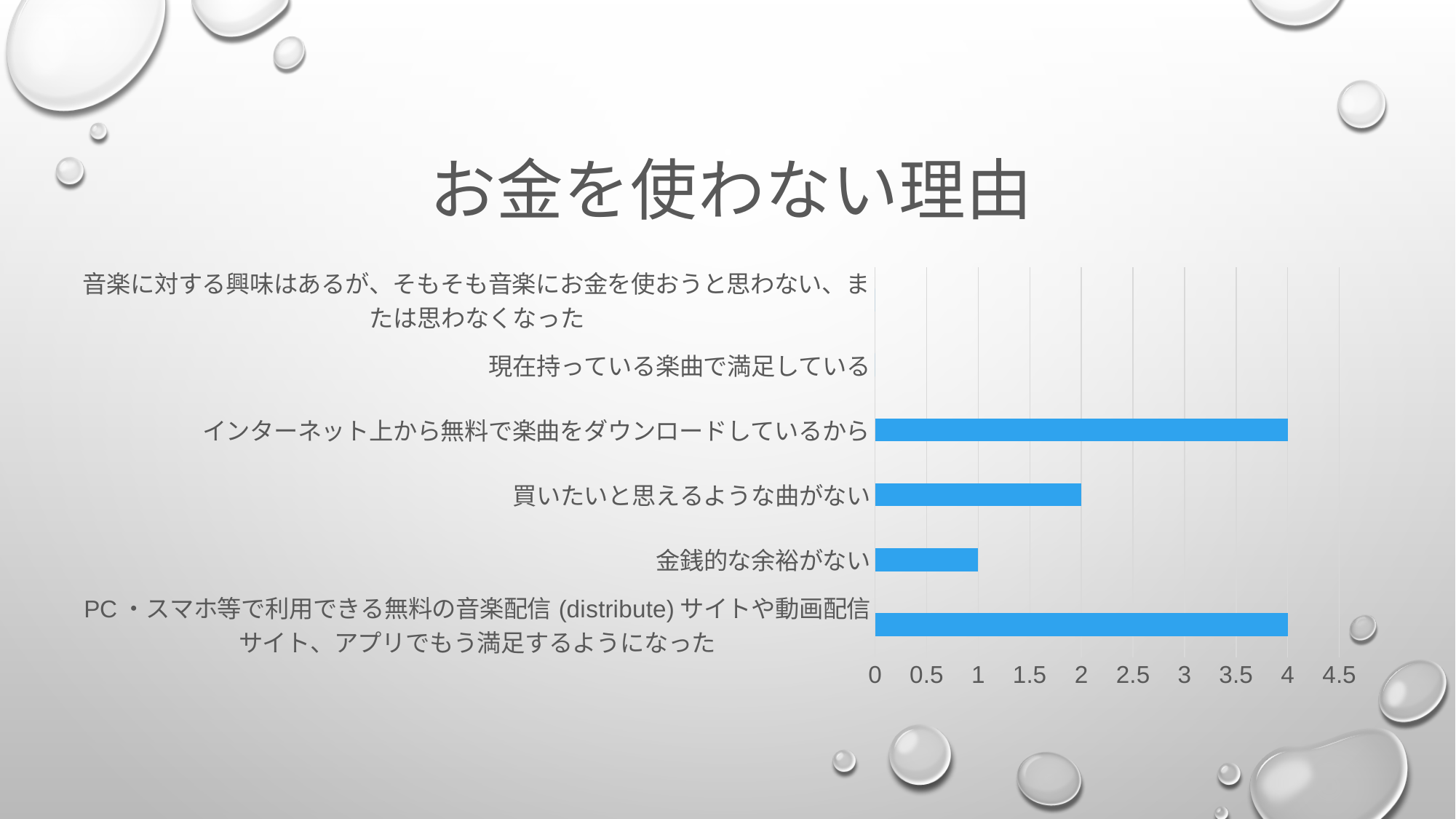

### Chart:

| Category | お金を使わない理由 |
|---|---|
| PC・スマホ等で利用できる無料の音楽配信(distribute)サイトや動画配信サイト、アプリでもう満足するようになった | 4.0 |
| 金銭的な余裕がない | 1.0 |
| 買いたいと思えるような曲がない | 2.0 |
| インターネット上から無料で楽曲をダウンロードしているから | 4.0 |
| 現在持っている楽曲で満足している | 0.0 |
| 音楽に対する興味はあるが、そもそも音楽にお金を使おうと思わない、または思わなくなった | 0.0 |